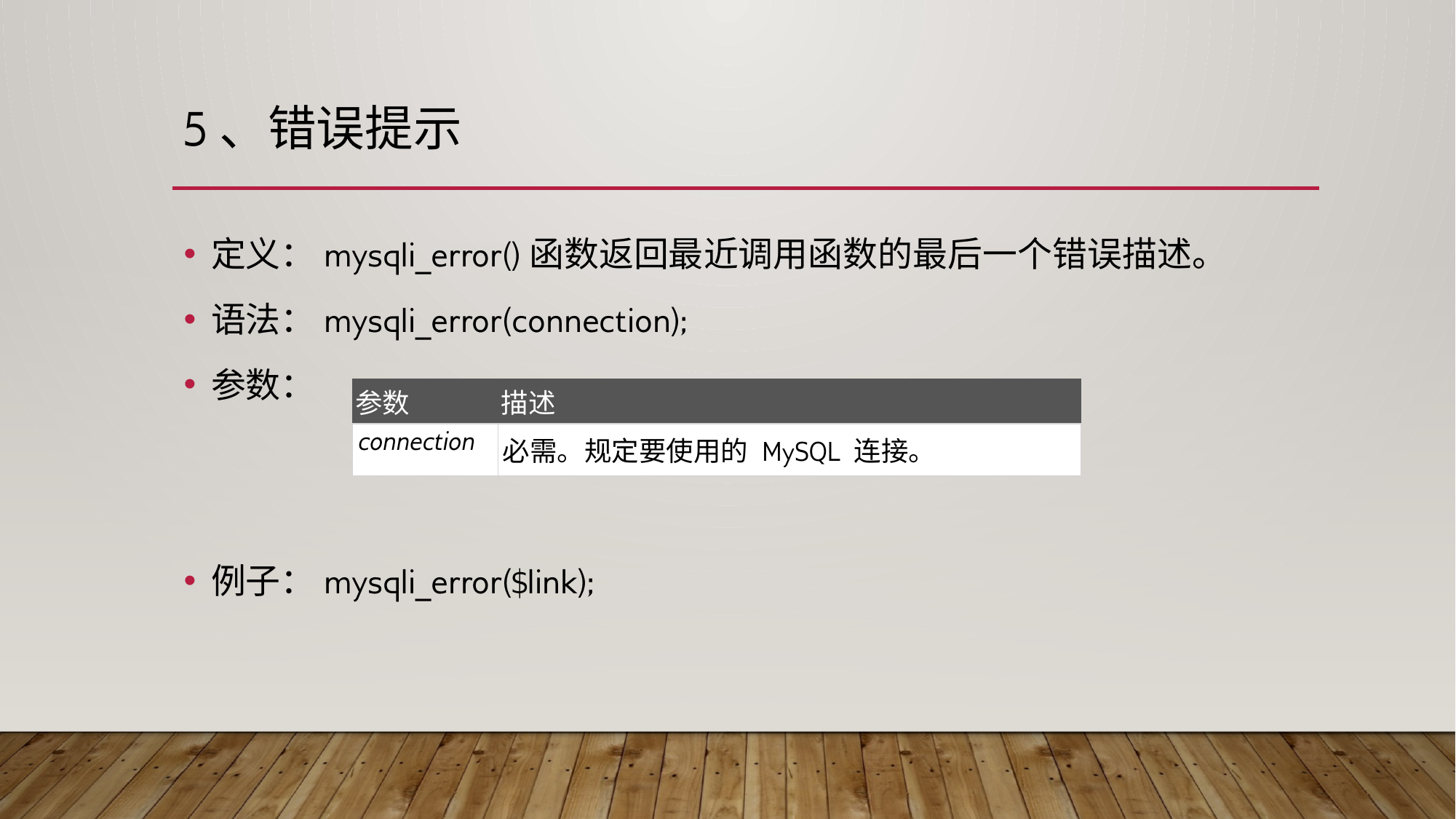

# 5、错误提示
定义：mysqli_error()函数返回最近调用函数的最后一个错误描述。
语法：mysqli_error(connection);
参数：

例子：mysqli_error($link);

| 参数 | 描述 |
| --- | --- |
| connection | 必需。规定要使用的 MySQL 连接。 |